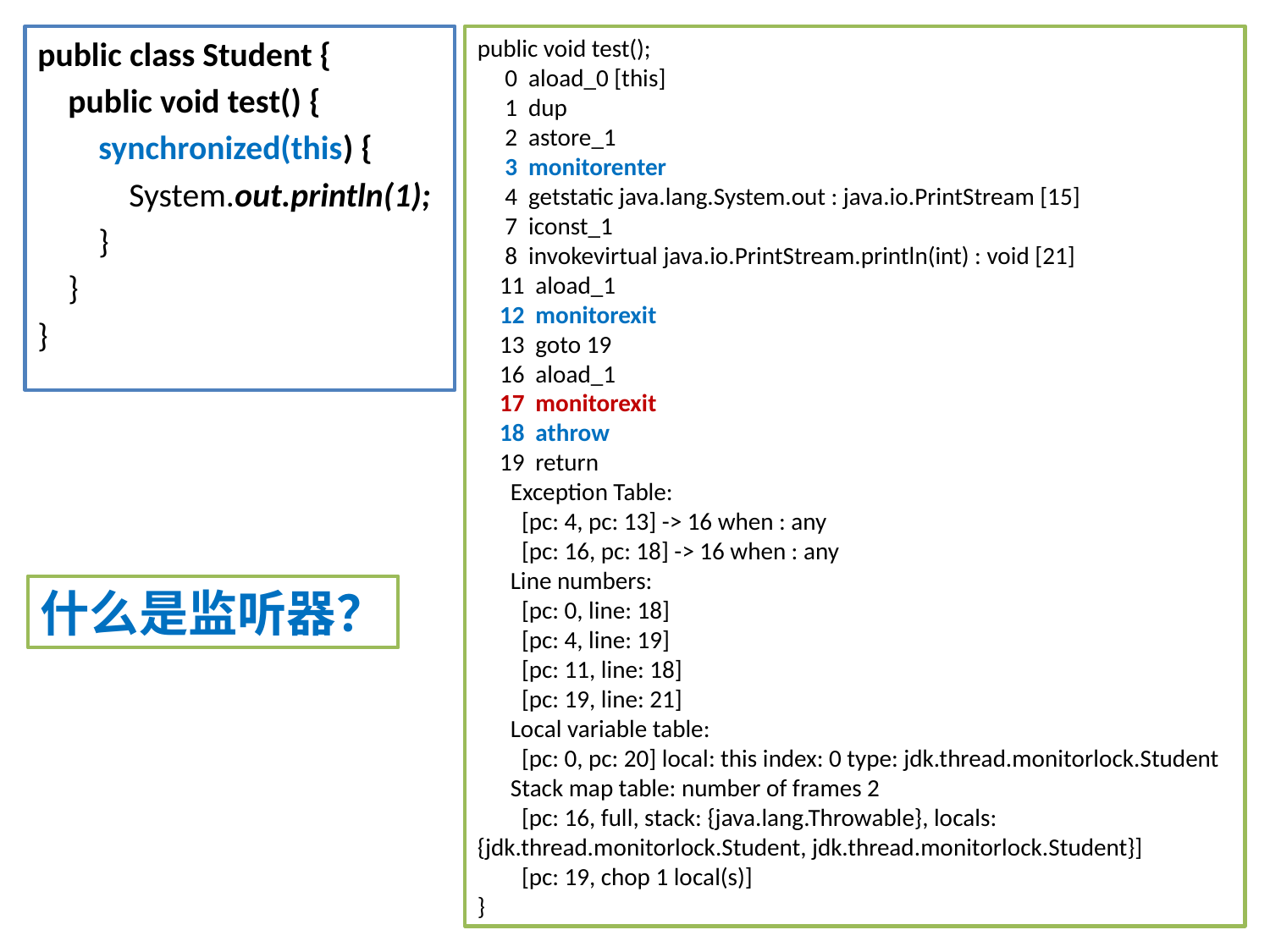

public class Student {
    public void test() {
        synchronized(this) {
            System.out.println(1);
        }
    }
}
public void test();
     0  aload_0 [this]
     1  dup
     2  astore_1
     3  monitorenter
     4  getstatic java.lang.System.out : java.io.PrintStream [15]
     7  iconst_1
     8  invokevirtual java.io.PrintStream.println(int) : void [21]
    11  aload_1
    12  monitorexit
    13  goto 19
    16  aload_1
    17  monitorexit
    18  athrow
    19  return
      Exception Table:
        [pc: 4, pc: 13] -> 16 when : any
        [pc: 16, pc: 18] -> 16 when : any
      Line numbers:
        [pc: 0, line: 18]
        [pc: 4, line: 19]
        [pc: 11, line: 18]
        [pc: 19, line: 21]
      Local variable table:
        [pc: 0, pc: 20] local: this index: 0 type: jdk.thread.monitorlock.Student
      Stack map table: number of frames 2
        [pc: 16, full, stack: {java.lang.Throwable}, locals: {jdk.thread.monitorlock.Student, jdk.thread.monitorlock.Student}]
        [pc: 19, chop 1 local(s)]
}
什么是监听器？